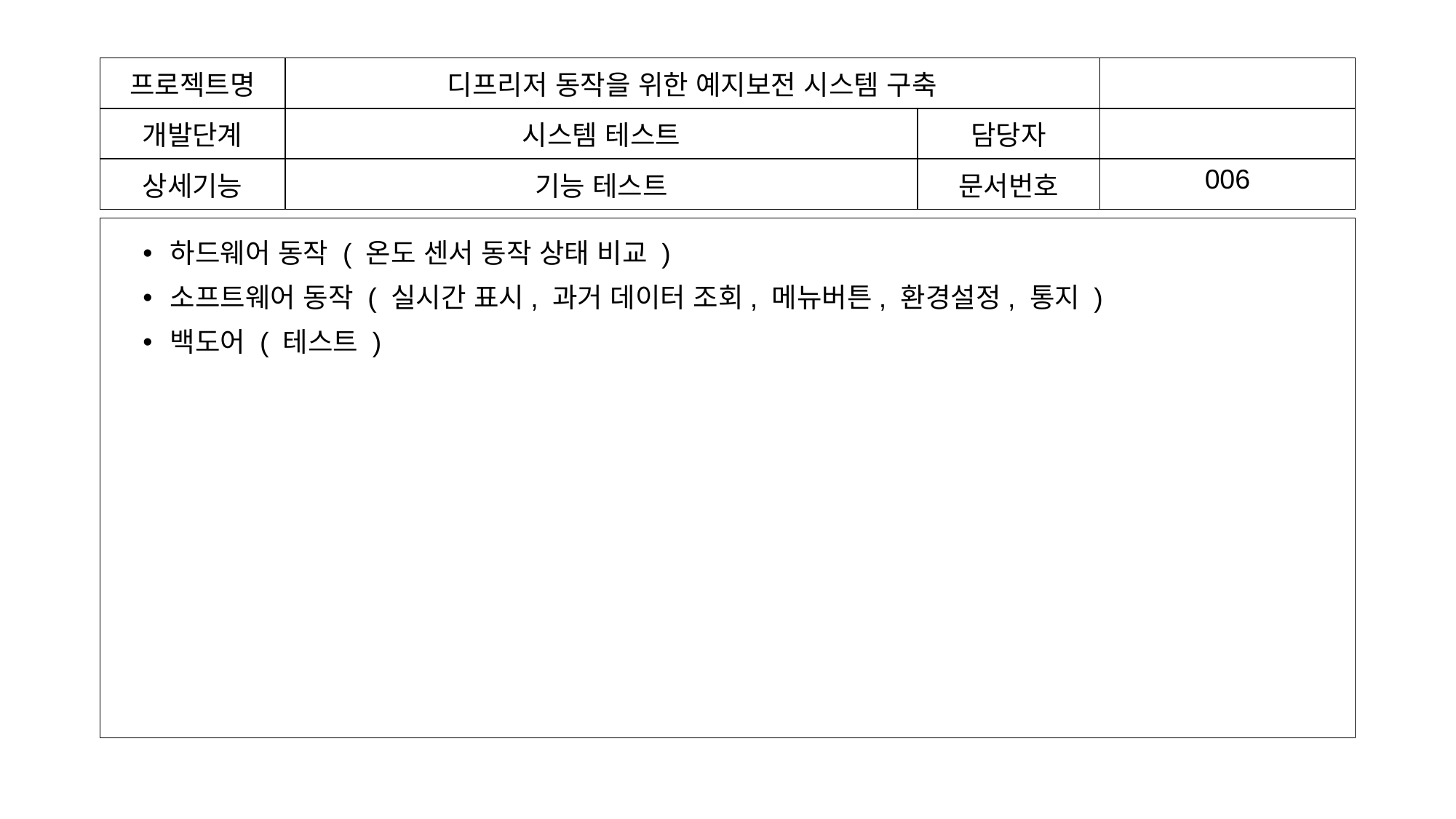

| 프로젝트명 | 디프리저 동작을 위한 예지보전 시스템 구축 |  |  |
| --- | --- | --- | --- |
| 개발단계 | 시스템 테스트 | 담당자 |  |
| 상세기능 | 기능 테스트 | 문서번호 | 006 |
하드웨어 동작 ( 온도 센서 동작 상태 비교 )
소프트웨어 동작 ( 실시간 표시, 과거 데이터 조회, 메뉴버튼, 환경설정, 통지 )
백도어 ( 테스트 )